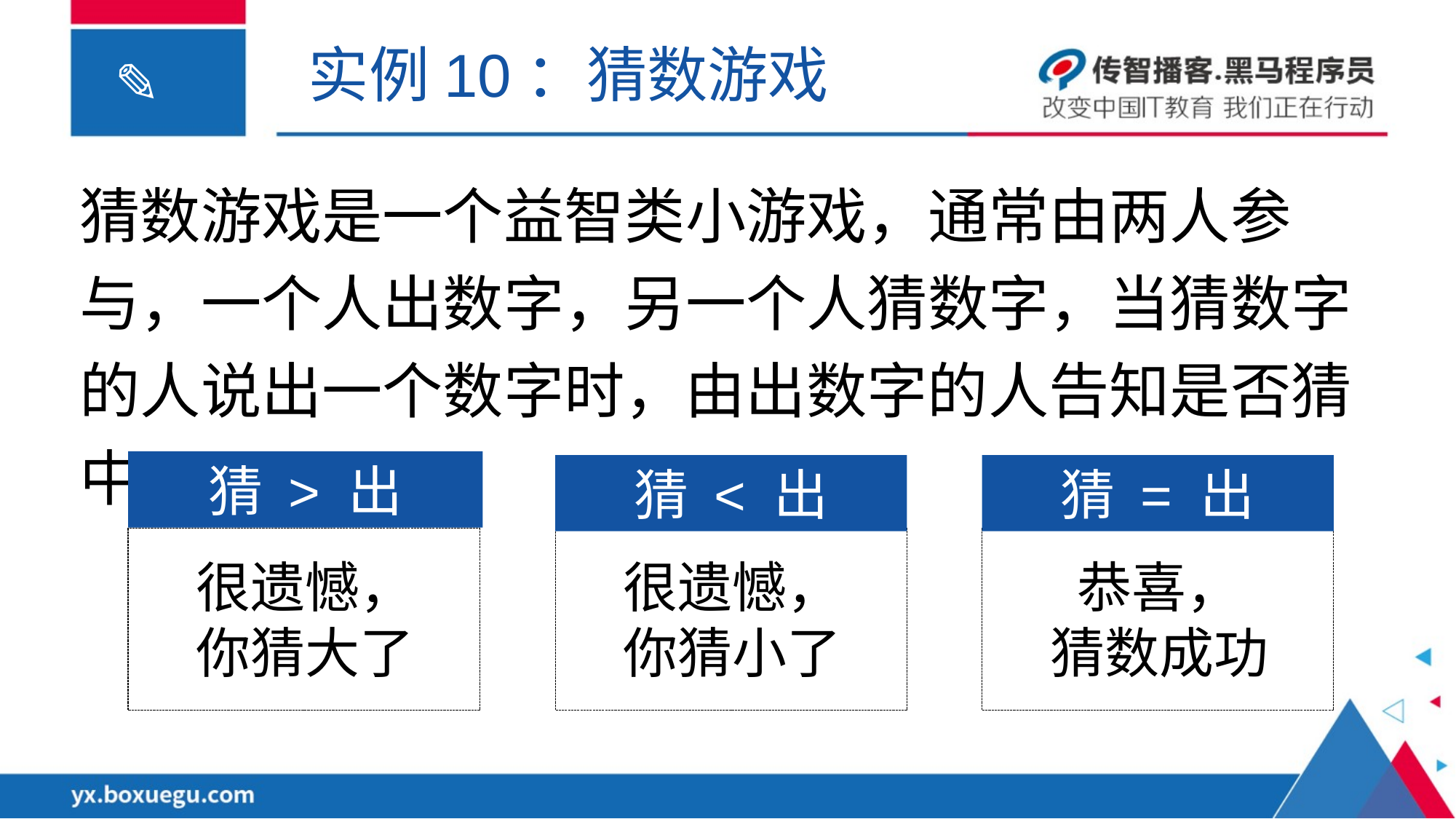

实例10：猜数游戏
猜数游戏是一个益智类小游戏，通常由两人参与，一个人出数字，另一个人猜数字，当猜数字的人说出一个数字时，由出数字的人告知是否猜中。
猜 > 出
猜 < 出
猜 = 出

很遗憾，你猜小了
恭喜，
猜数成功
很遗憾，
你猜大了